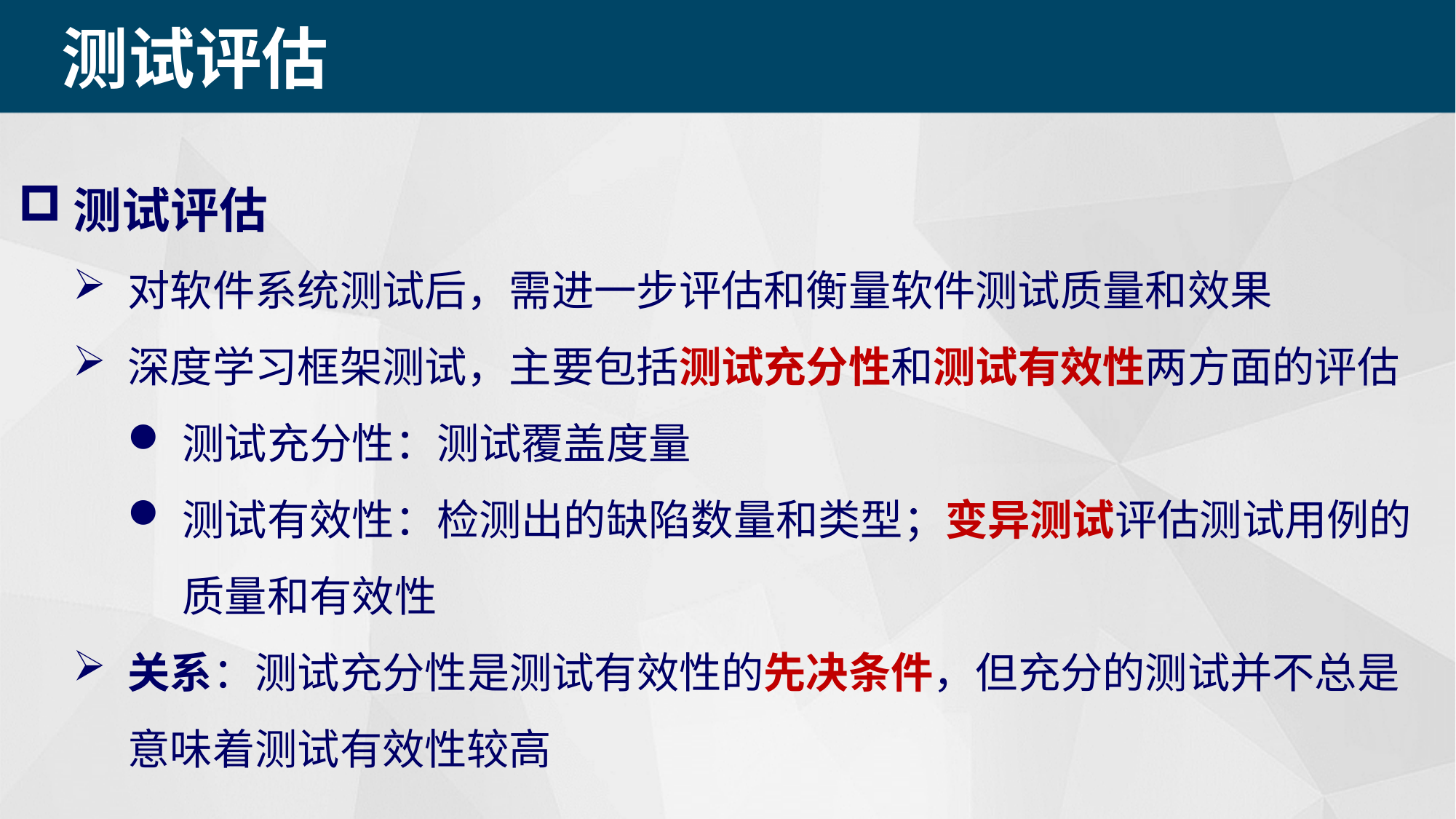

测试评估
测试评估
对软件系统测试后，需进一步评估和衡量软件测试质量和效果
深度学习框架测试，主要包括测试充分性和测试有效性两方面的评估
测试充分性：测试覆盖度量
测试有效性：检测出的缺陷数量和类型；变异测试评估测试用例的质量和有效性
关系：测试充分性是测试有效性的先决条件，但充分的测试并不总是意味着测试有效性较高